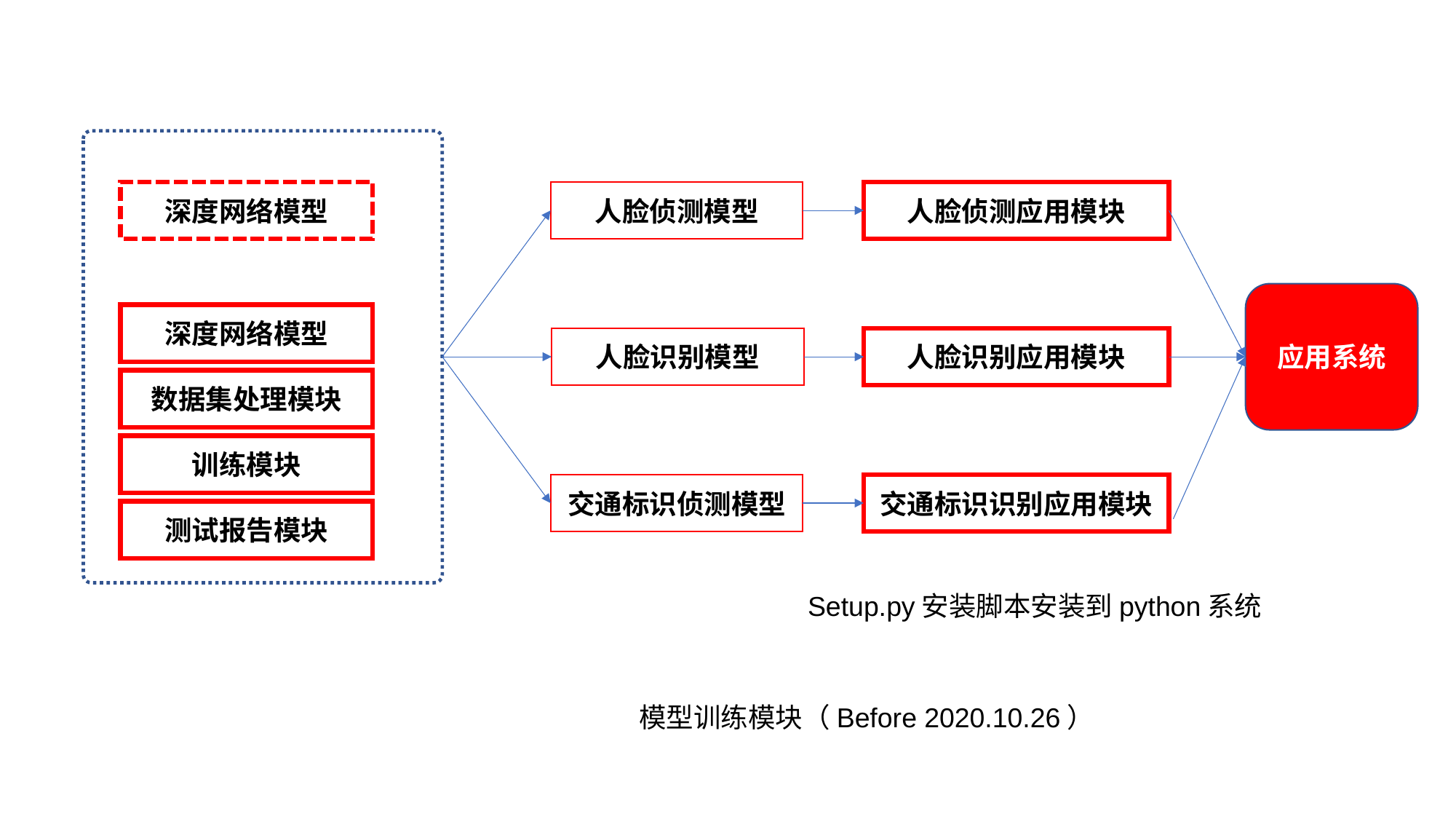

人脸侦测应用模块
深度网络模型
人脸侦测模型
应用系统
深度网络模型
人脸识别应用模块
人脸识别模型
数据集处理模块
训练模块
交通标识侦测模型
交通标识识别应用模块
测试报告模块
Setup.py安装脚本安装到python系统
模型训练模块（Before 2020.10.26）